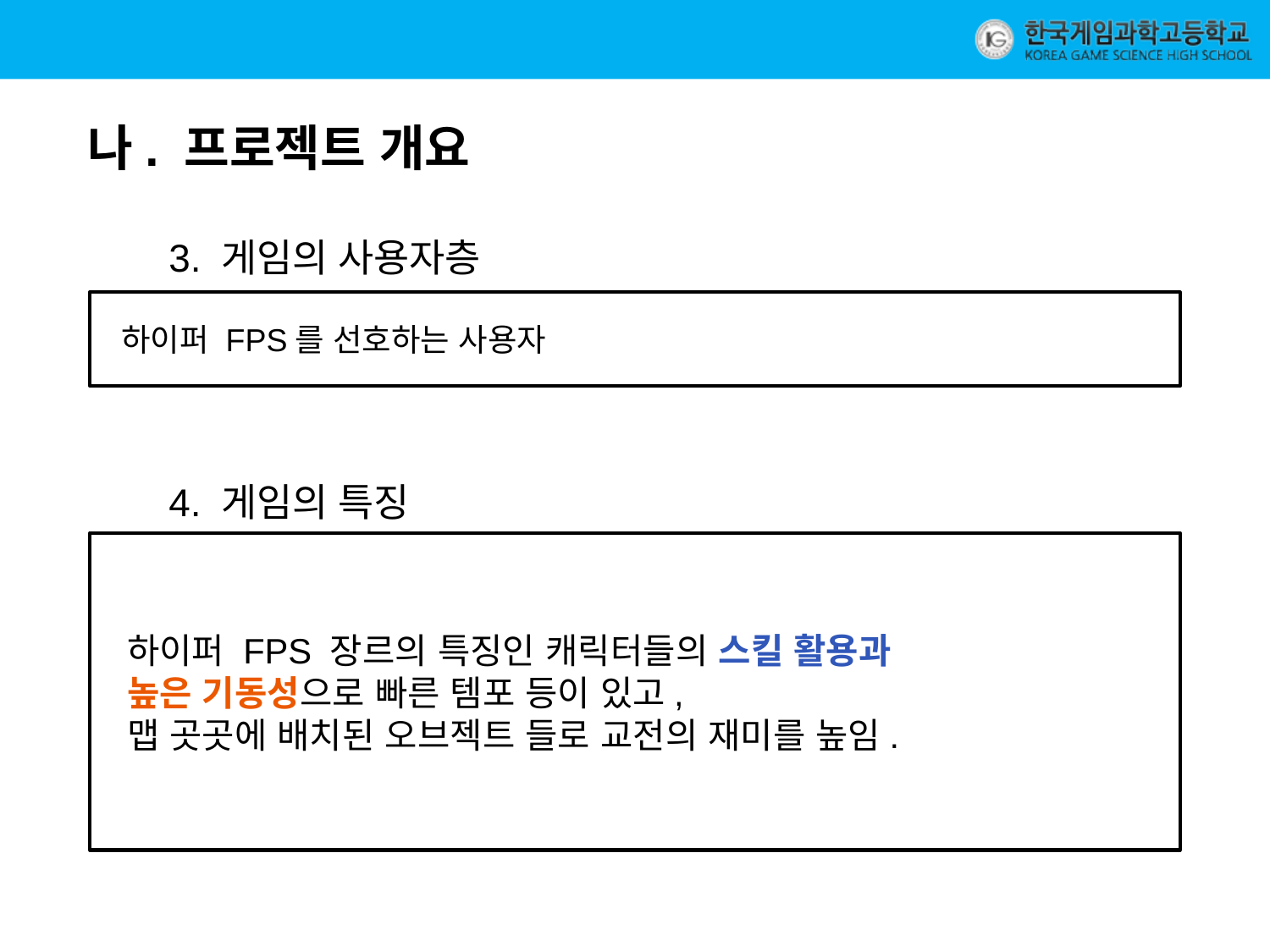

나. 프로젝트 개요
3. 게임의 사용자층

하이퍼 FPS를 선호하는 사용자
4. 게임의 특징

하이퍼 FPS 장르의 특징인 캐릭터들의 스킬 활용과
높은 기동성으로 빠른 템포 등이 있고,
맵 곳곳에 배치된 오브젝트 들로 교전의 재미를 높임.